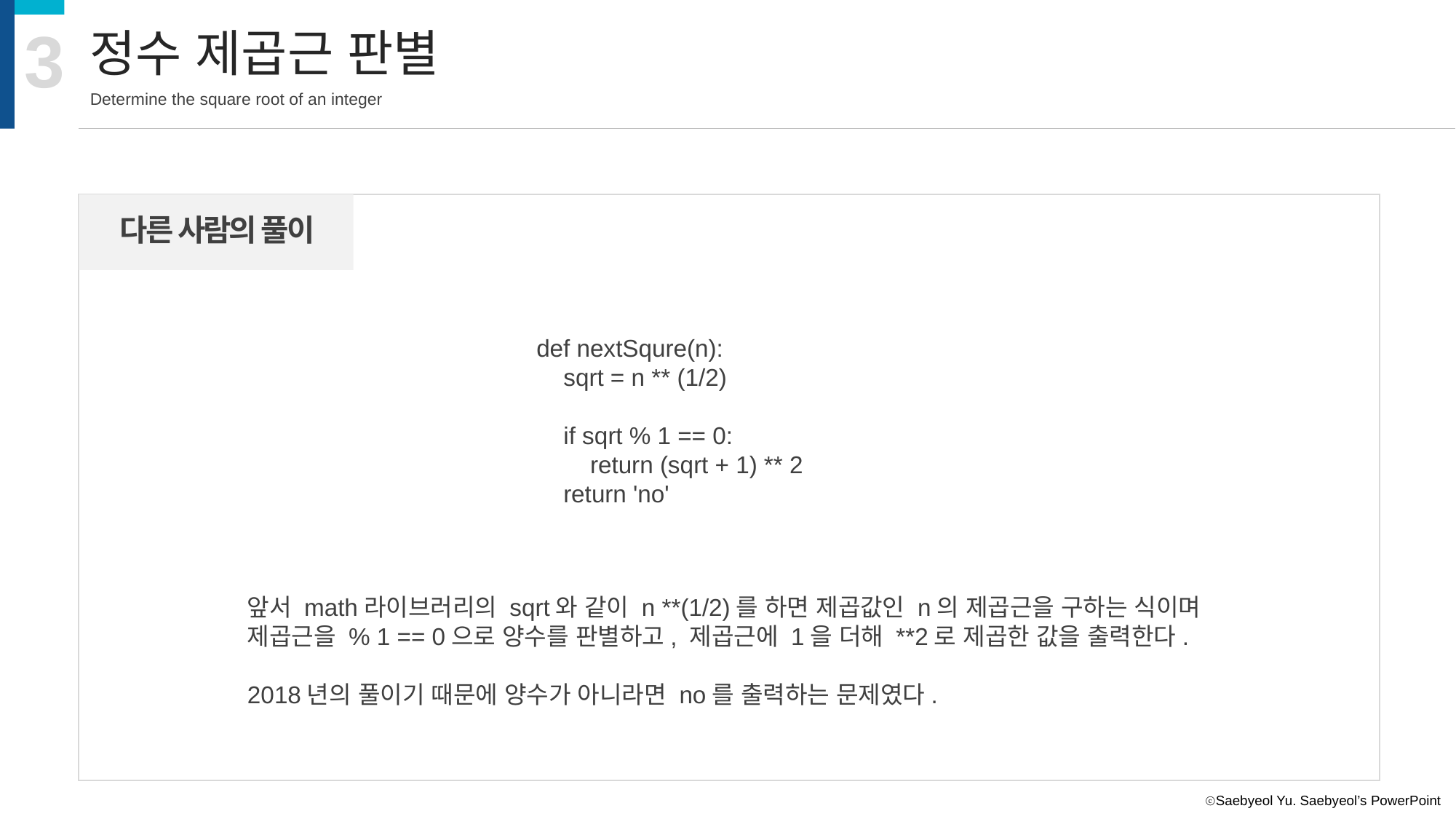

3
정수 제곱근 판별
Determine the square root of an integer

다른 사람의 풀이
def nextSqure(n):
    sqrt = n ** (1/2)

    if sqrt % 1 == 0:
        return (sqrt + 1) ** 2
    return 'no'
앞서 math라이브러리의 sqrt와 같이 n **(1/2)를 하면 제곱값인 n의 제곱근을 구하는 식이며
제곱근을 % 1 == 0으로 양수를 판별하고, 제곱근에 1을 더해 **2로 제곱한 값을 출력한다.

2018년의 풀이기 때문에 양수가 아니라면 no를 출력하는 문제였다.